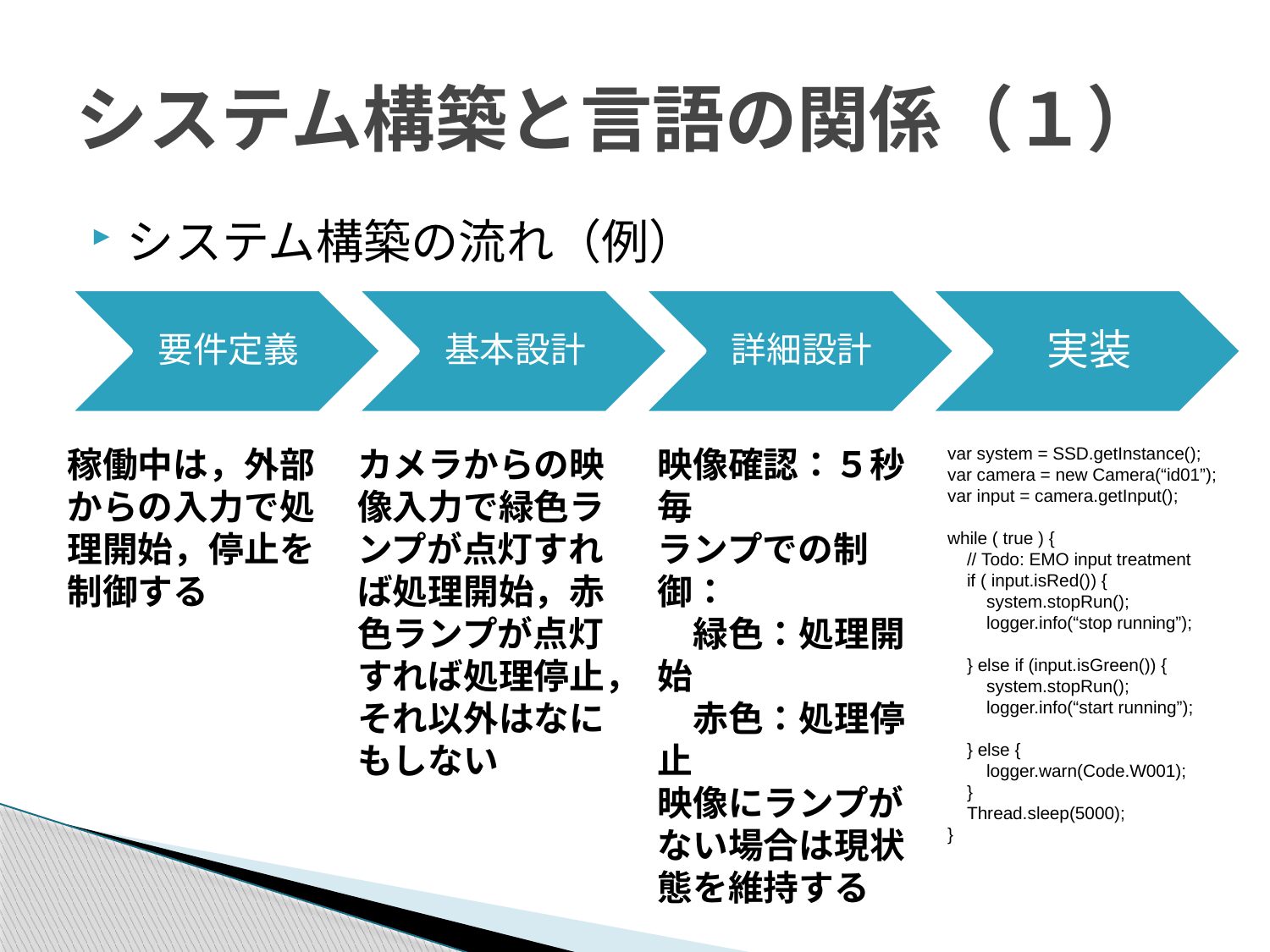

# システム構築と言語の関係（１）
システム構築の流れ（例）
要件定義
基本設計
詳細設計
実装
カメラからの映像入力で緑色ランプが点灯すれば処理開始，赤色ランプが点灯すれば処理停止，それ以外はなにもしない
映像確認：５秒毎
ランプでの制御：
　緑色：処理開始
　赤色：処理停止
映像にランプがない場合は現状態を維持する
var system = SSD.getInstance();
var camera = new Camera(“id01”);
var input = camera.getInput();

while ( true ) {
    // Todo: EMO input treatment
    if ( input.isRed()) {
        system.stopRun();
        logger.info(“stop running”);

    } else if (input.isGreen()) {
        system.stopRun();
        logger.info(“start running”);

    } else {
        logger.warn(Code.W001);
    }
    Thread.sleep(5000);
}
稼働中は，外部からの入力で処理開始，停止を制御する